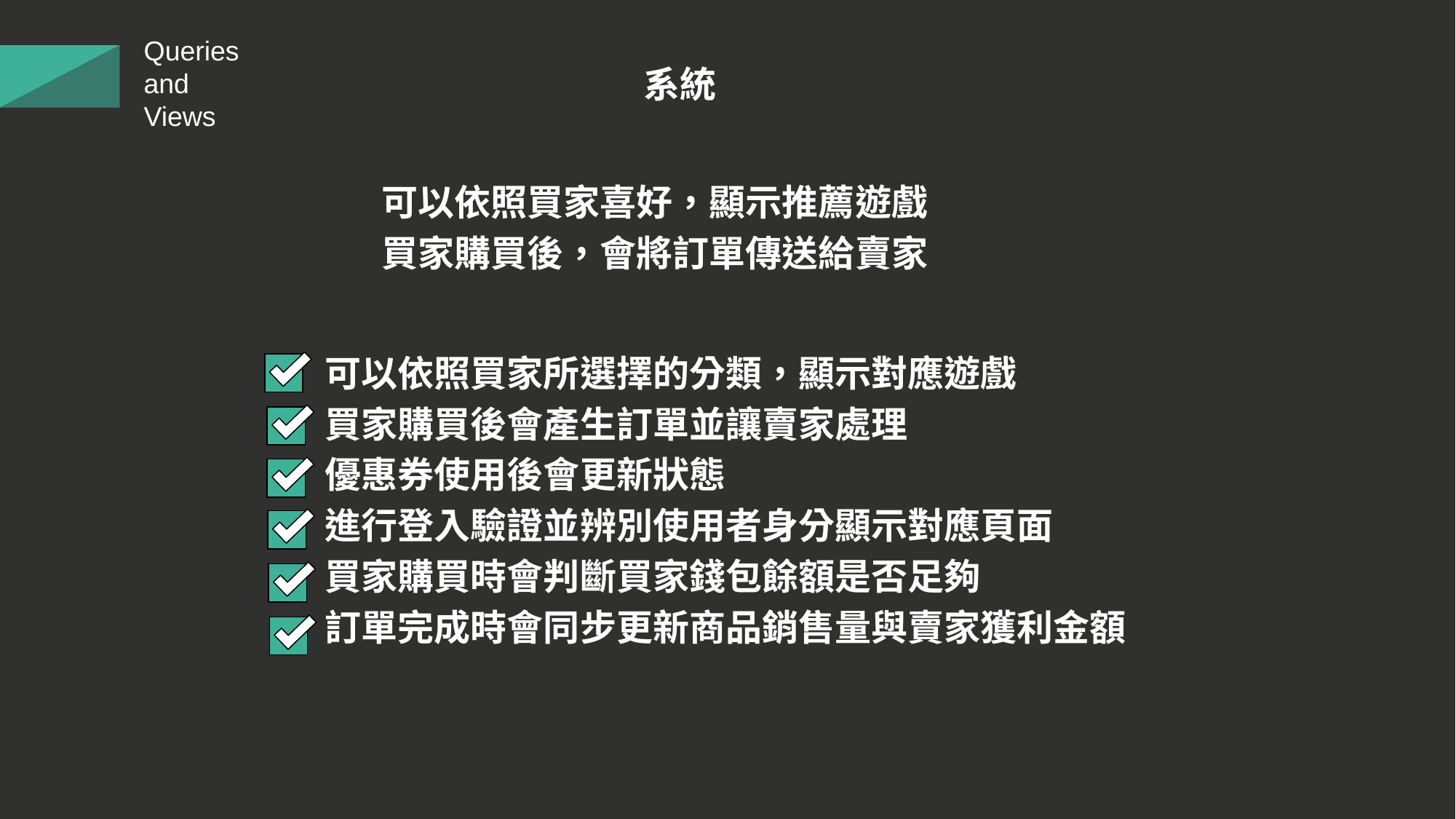

Queries
and
Views

系統
可以依照買家喜好，顯示推薦遊戲
買家購買後，會將訂單傳送給賣家
可以依照買家所選擇的分類，顯示對應遊戲
買家購買後會產生訂單並讓賣家處理
優惠券使用後會更新狀態
進行登入驗證並辨別使用者身分顯示對應頁面
買家購買時會判斷買家錢包餘額是否足夠
訂單完成時會同步更新商品銷售量與賣家獲利金額